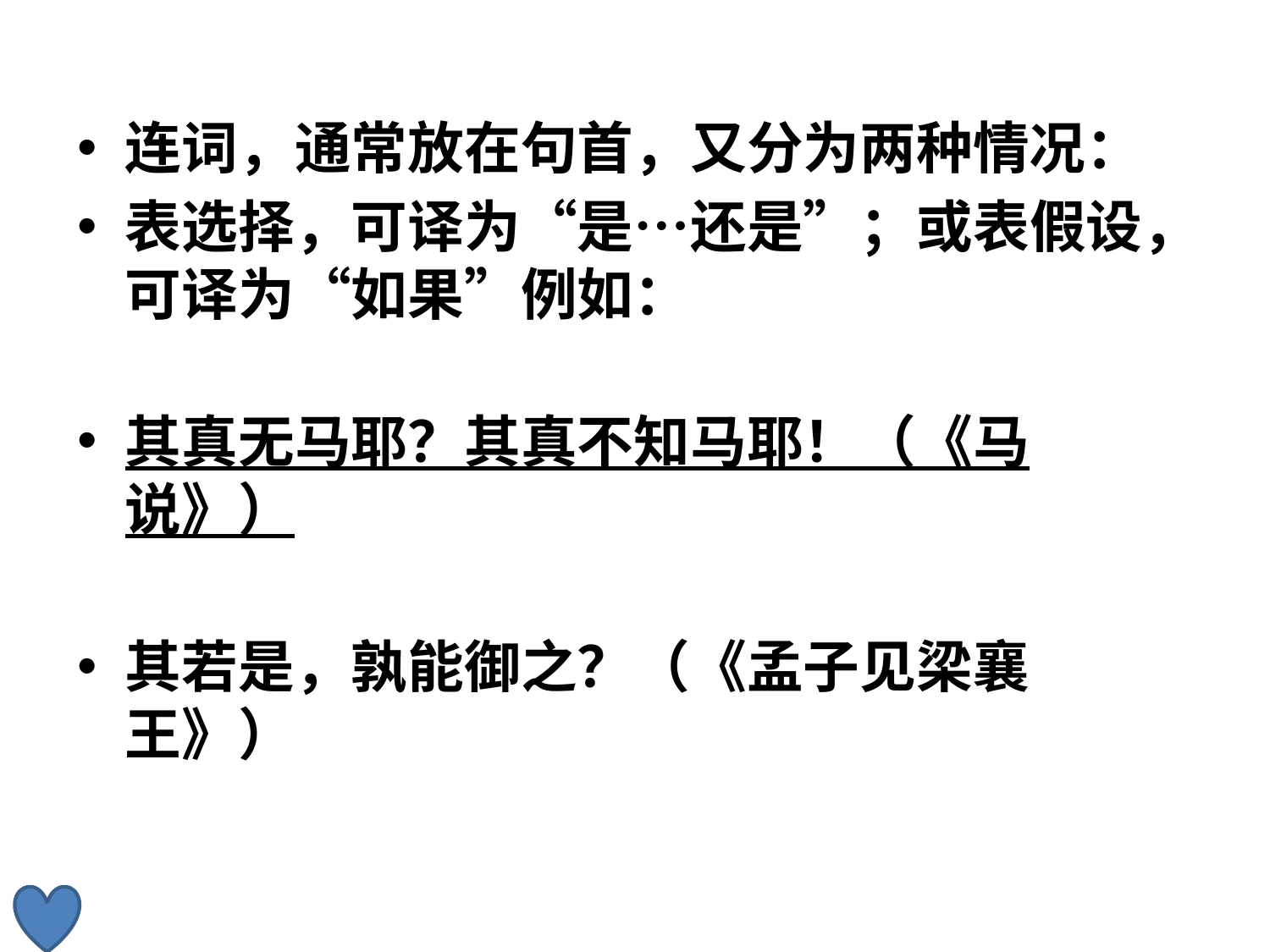

连词，通常放在句首，又分为两种情况：
表选择，可译为“是…还是”；或表假设，可译为“如果”例如：
其真无马耶？其真不知马耶！（《马说》）

其若是，孰能御之？（《孟子见梁襄王》）